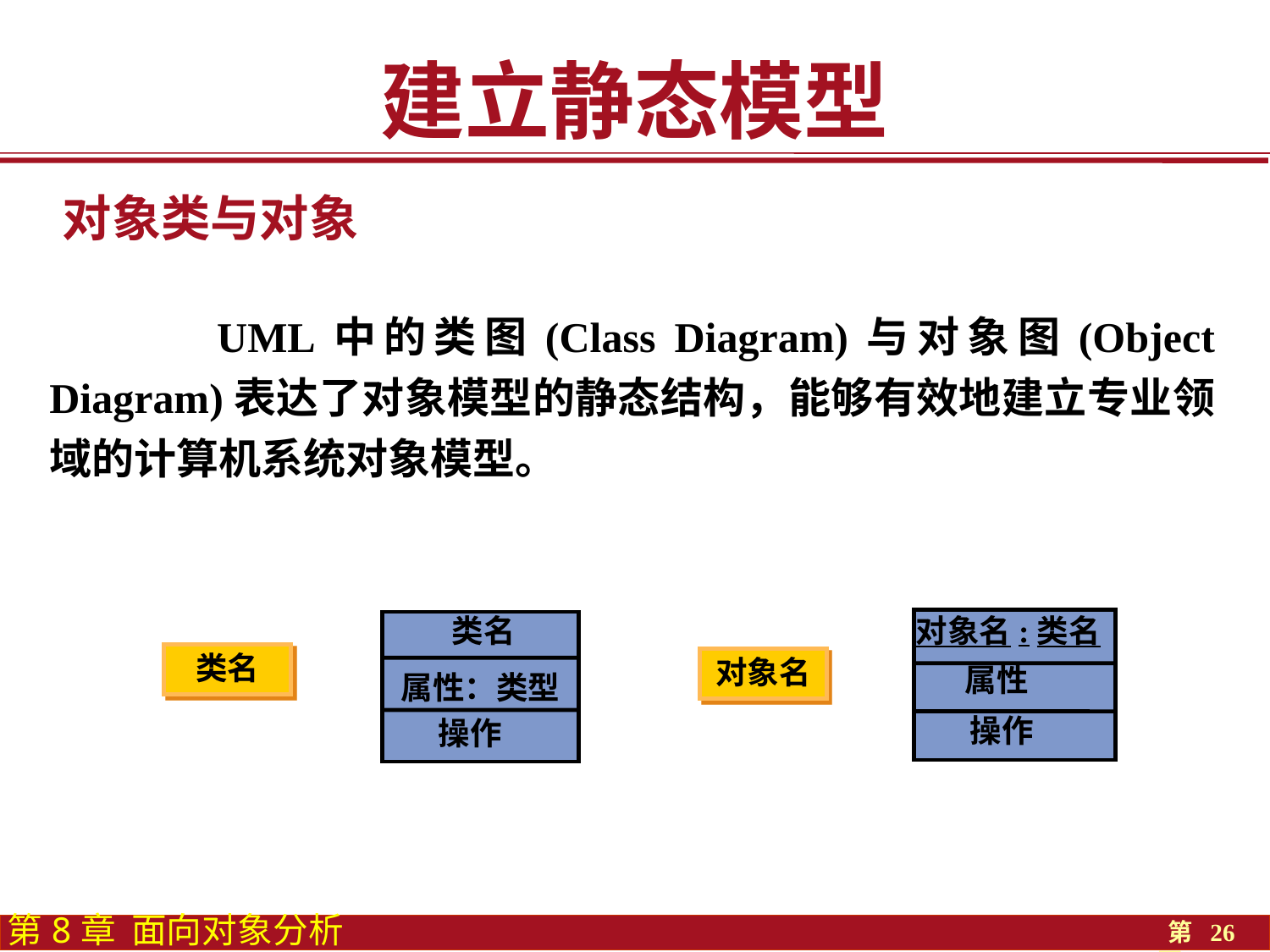

建立静态模型
# 对象类与对象
         UML中的类图(Class Diagram)与对象图(Object Diagram)表达了对象模型的静态结构，能够有效地建立专业领域的计算机系统对象模型。
对象名:类名

属性

操作

类名
属性：类型

操作

类名
对象名